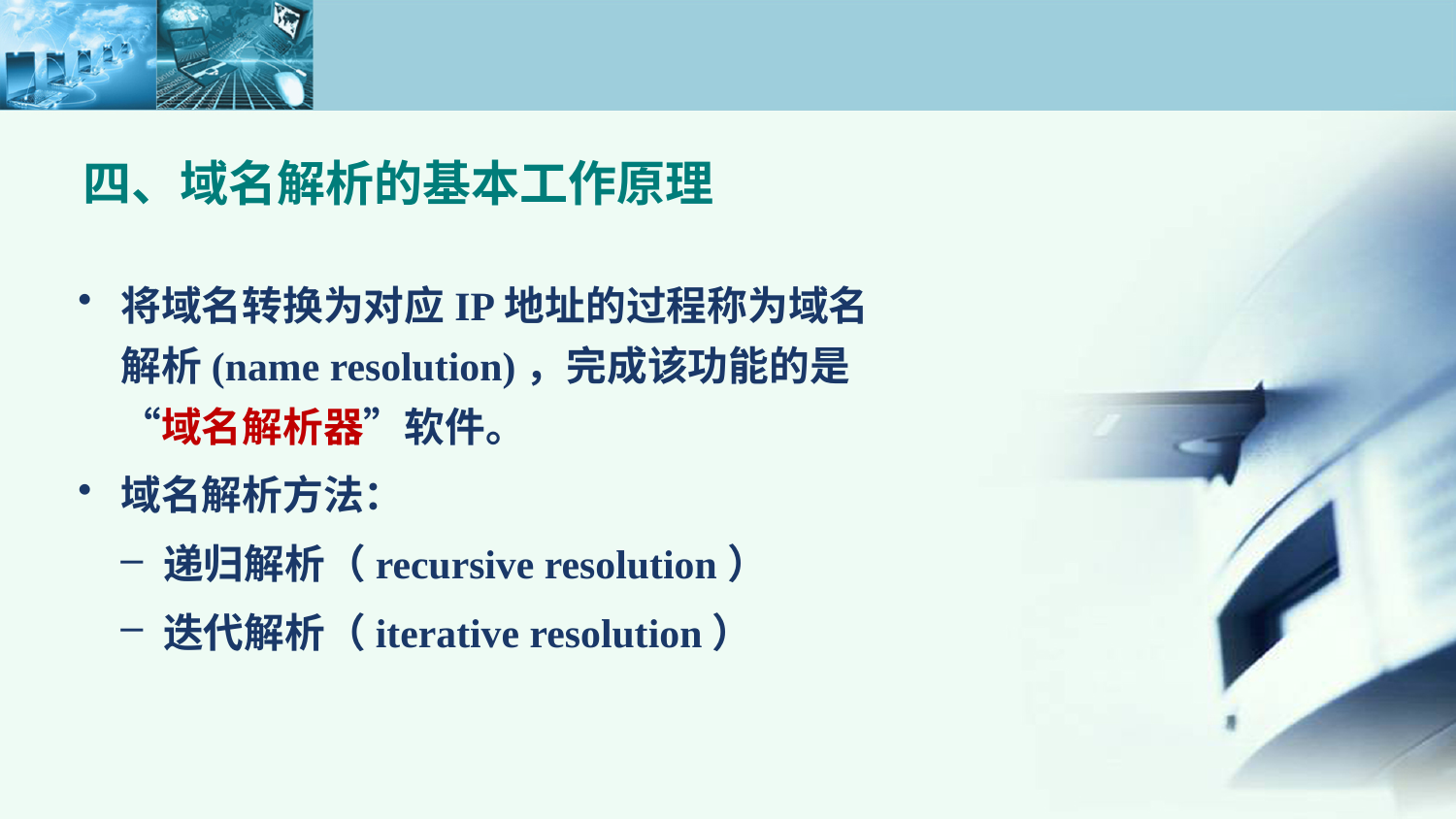

四、域名解析的基本工作原理
将域名转换为对应IP地址的过程称为域名解析(name resolution)，完成该功能的是“域名解析器”软件。
域名解析方法：
递归解析（recursive resolution）
迭代解析（iterative resolution）